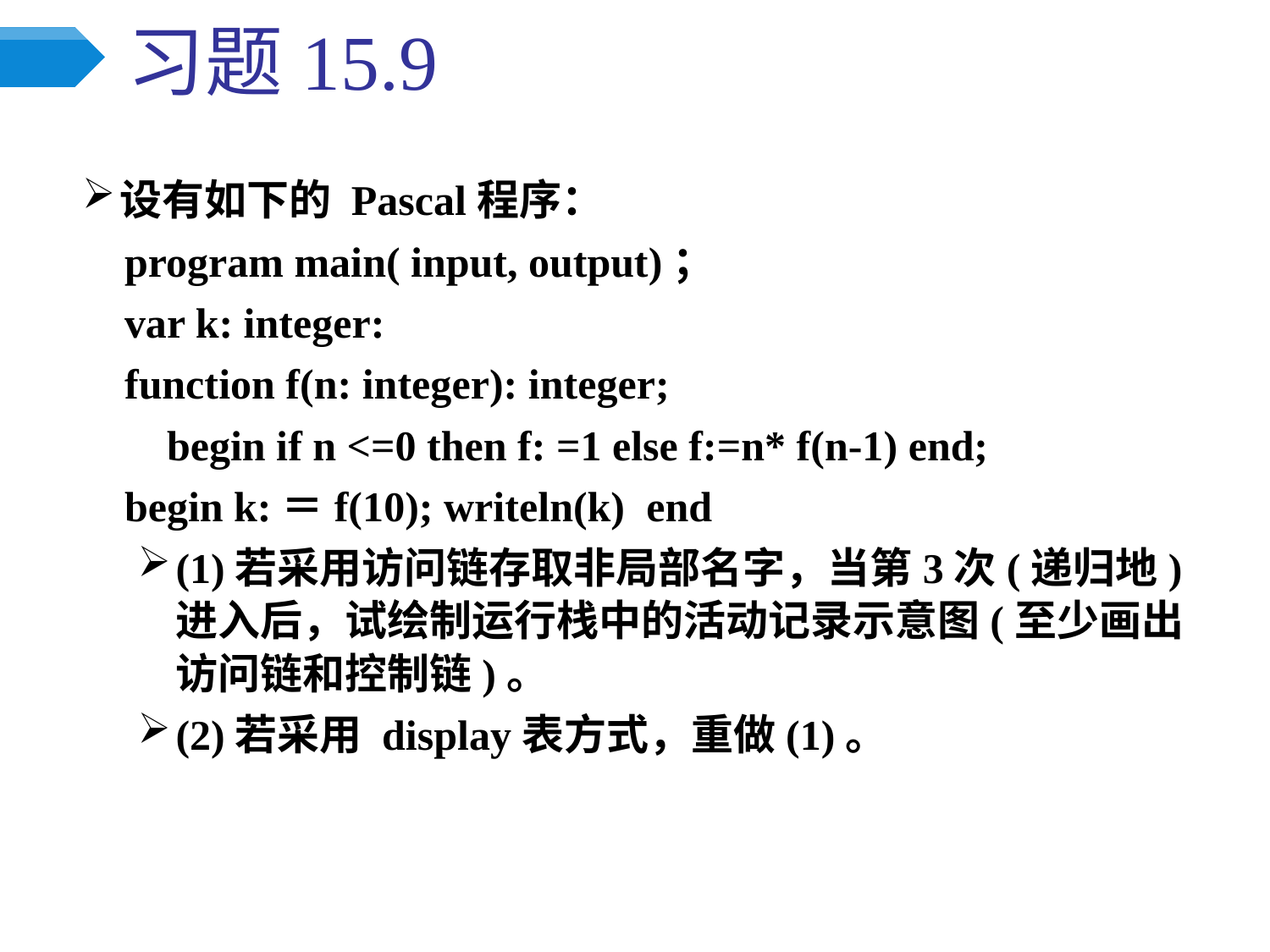

# 习题15.9
设有如下的 Pascal程序：
    program main( input, output)；
    var k: integer:
    function f(n: integer): integer;
        begin if n <=0 then f: =1 else f:=n* f(n-1) end;
    begin k:＝f(10); writeln(k)  end
(1)若采用访问链存取非局部名字，当第3次(递归地)进入后，试绘制运行栈中的活动记录示意图(至少画出访问链和控制链)。
(2)若采用 display表方式，重做(1)。